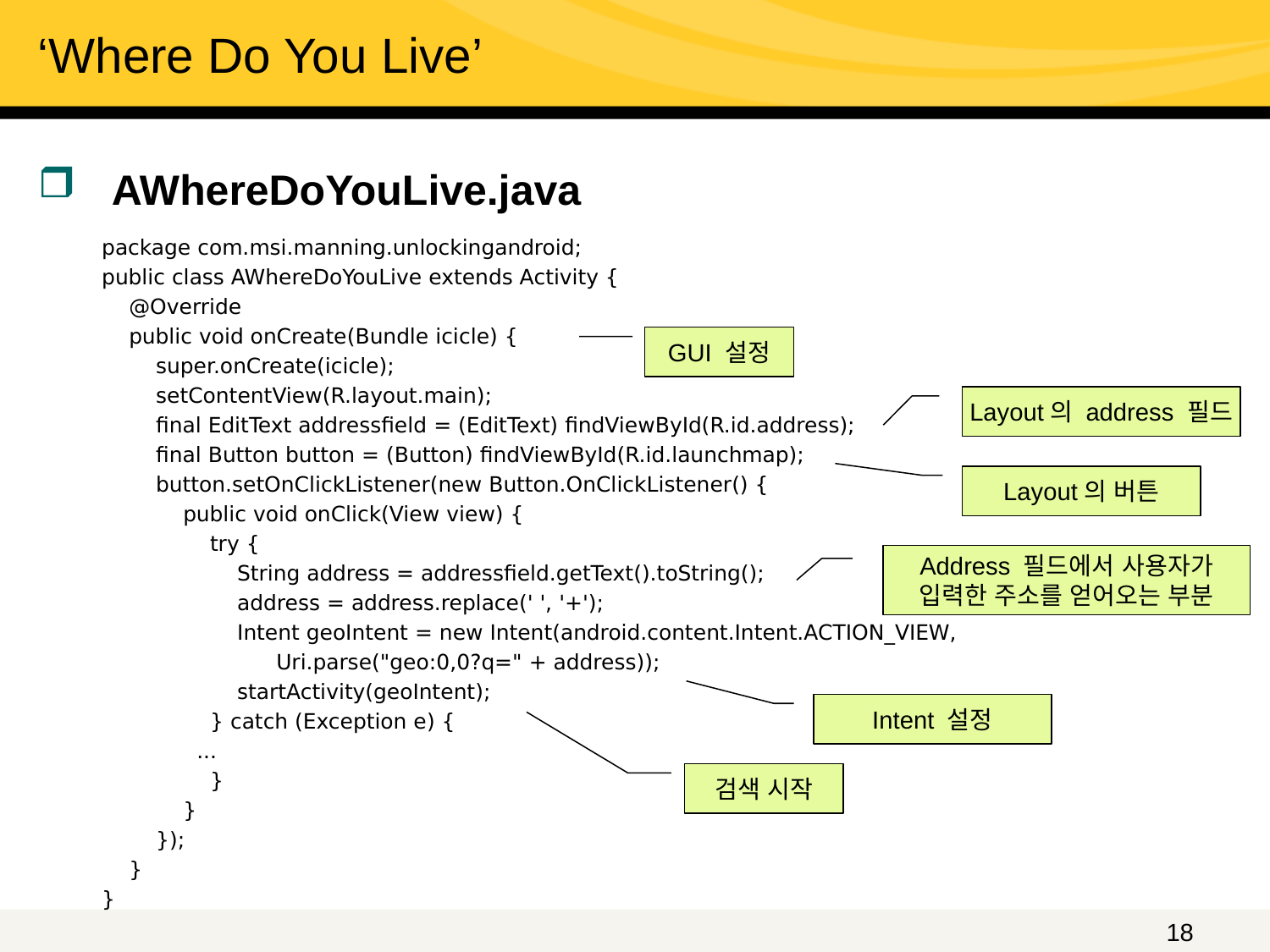

# ‘Where Do You Live’
AWhereDoYouLive.java
package com.msi.manning.unlockingandroid;
public class AWhereDoYouLive extends Activity {
    @Override
    public void onCreate(Bundle icicle) {
        super.onCreate(icicle);
        setContentView(R.layout.main);
        final EditText addressfield = (EditText) findViewById(R.id.address);
        final Button button = (Button) findViewById(R.id.launchmap);
        button.setOnClickListener(new Button.OnClickListener() {
            public void onClick(View view) {
                try {
                    String address = addressfield.getText().toString();
                    address = address.replace(' ', '+');
                    Intent geoIntent = new Intent(android.content.Intent.ACTION_VIEW,
	       Uri.parse("geo:0,0?q=" + address));
                    startActivity(geoIntent);
                } catch (Exception e) {
              ...
                }
            }
        });
    }
}
GUI 설정
Layout의 address 필드
Layout의 버튼
Address 필드에서 사용자가
입력한 주소를 얻어오는 부분
Intent 설정
검색 시작
18